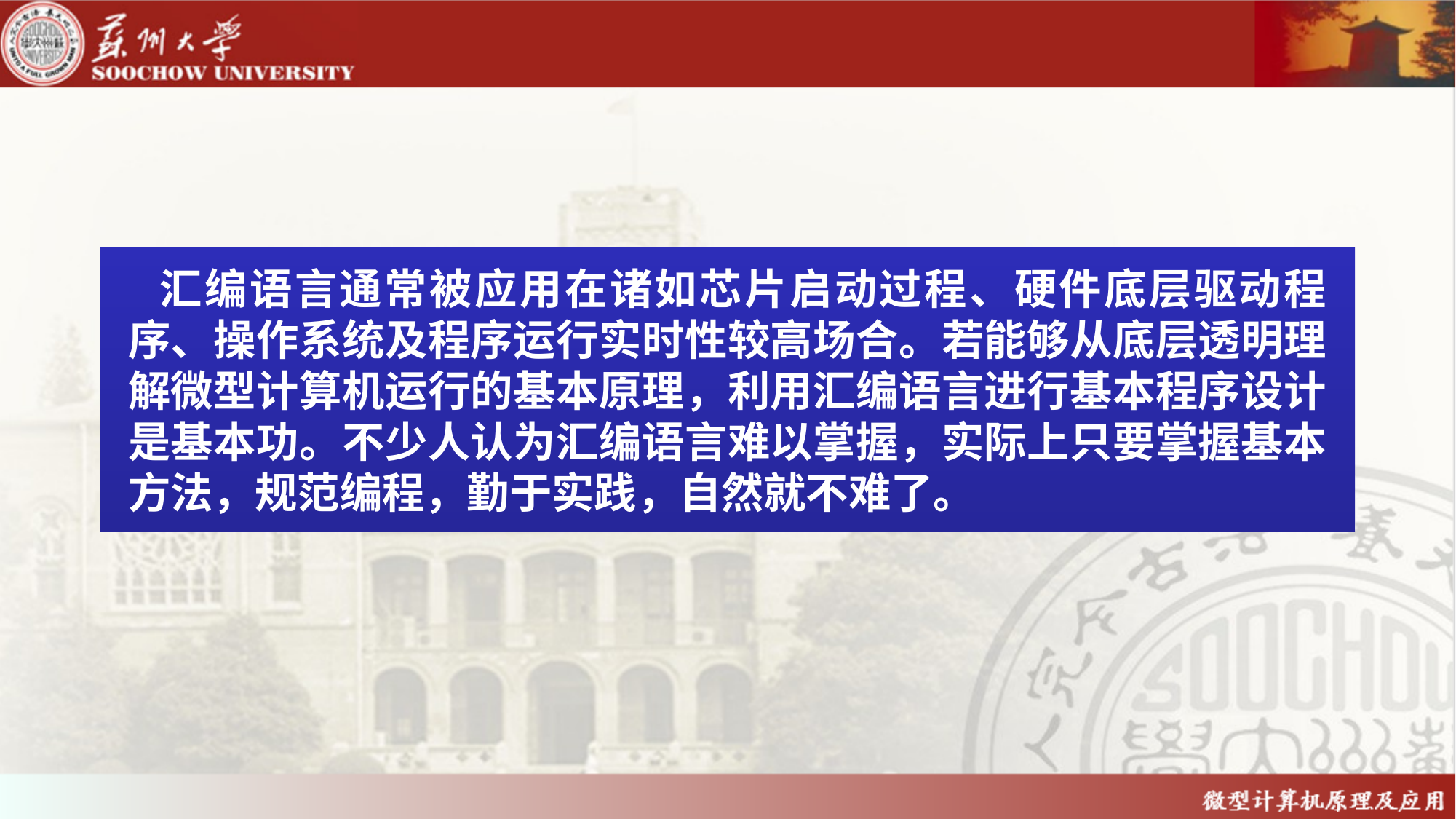

汇编语言通常被应用在诸如芯片启动过程、硬件底层驱动程序、操作系统及程序运行实时性较高场合。若能够从底层透明理解微型计算机运行的基本原理，利用汇编语言进行基本程序设计是基本功。不少人认为汇编语言难以掌握，实际上只要掌握基本方法，规范编程，勤于实践，自然就不难了。